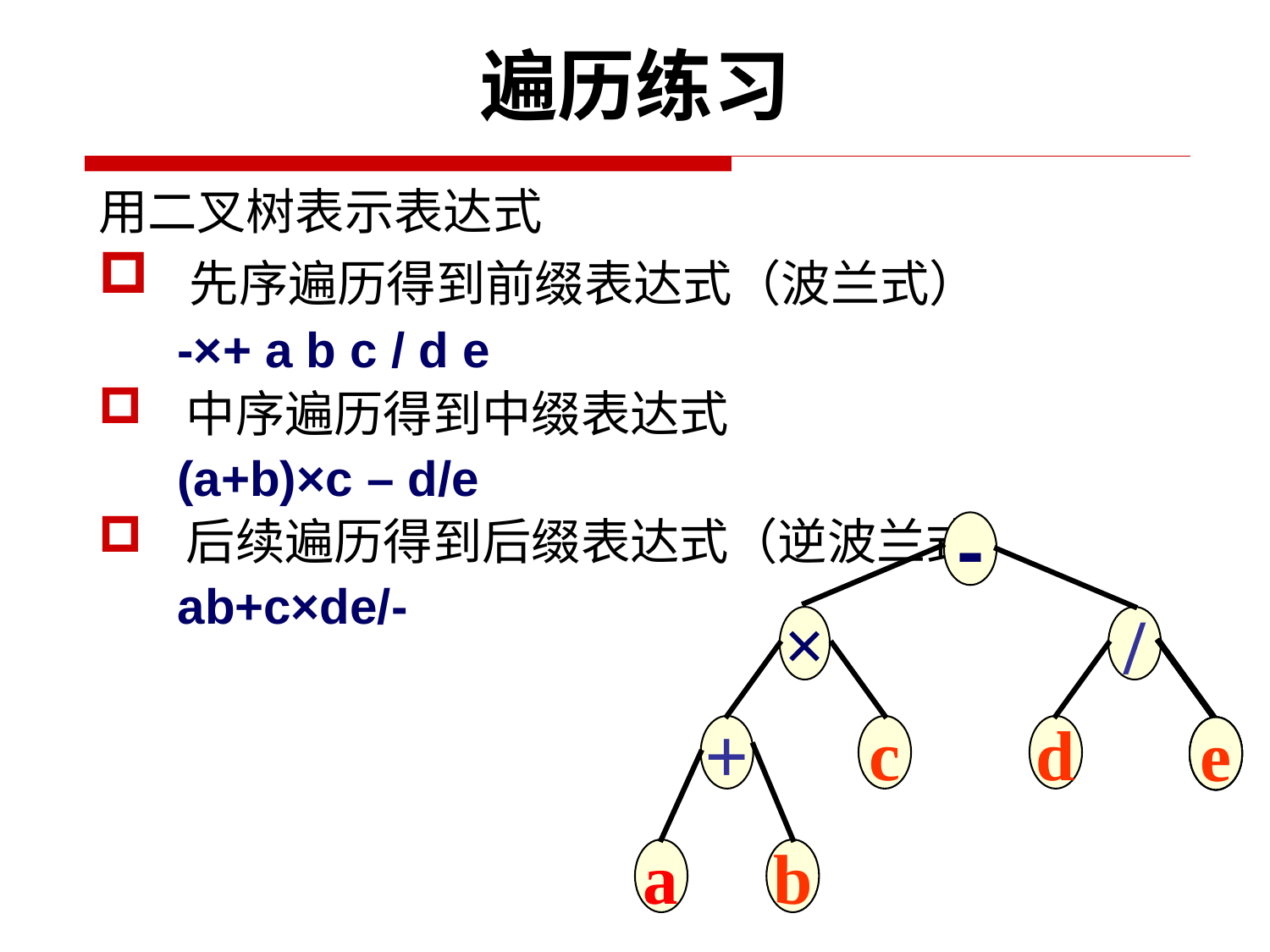

# 遍历练习
用二叉树表示表达式
 先序遍历得到前缀表达式（波兰式）
 -×+ a b c / d e
 中序遍历得到中缀表达式
 (a+b)×c – d/e
 后续遍历得到后缀表达式（逆波兰式）
 ab+c×de/-

-

×
/

+
c
d

a
b

e
e
e
e